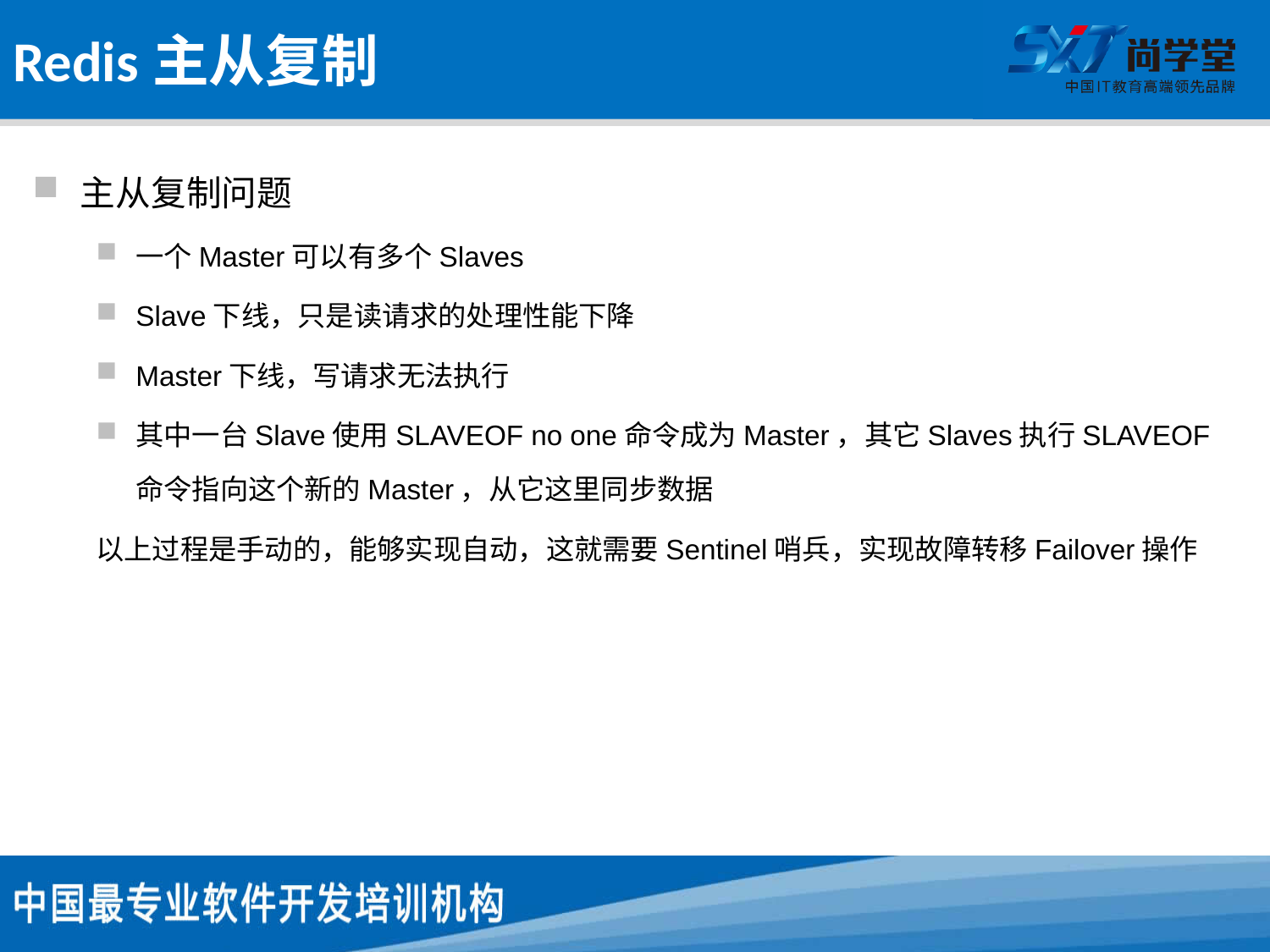

# Redis主从复制
主从复制问题
一个Master可以有多个Slaves
Slave下线，只是读请求的处理性能下降
Master下线，写请求无法执行
其中一台Slave使用SLAVEOF no one命令成为Master，其它Slaves执行SLAVEOF命令指向这个新的Master，从它这里同步数据
以上过程是手动的，能够实现自动，这就需要Sentinel哨兵，实现故障转移Failover操作